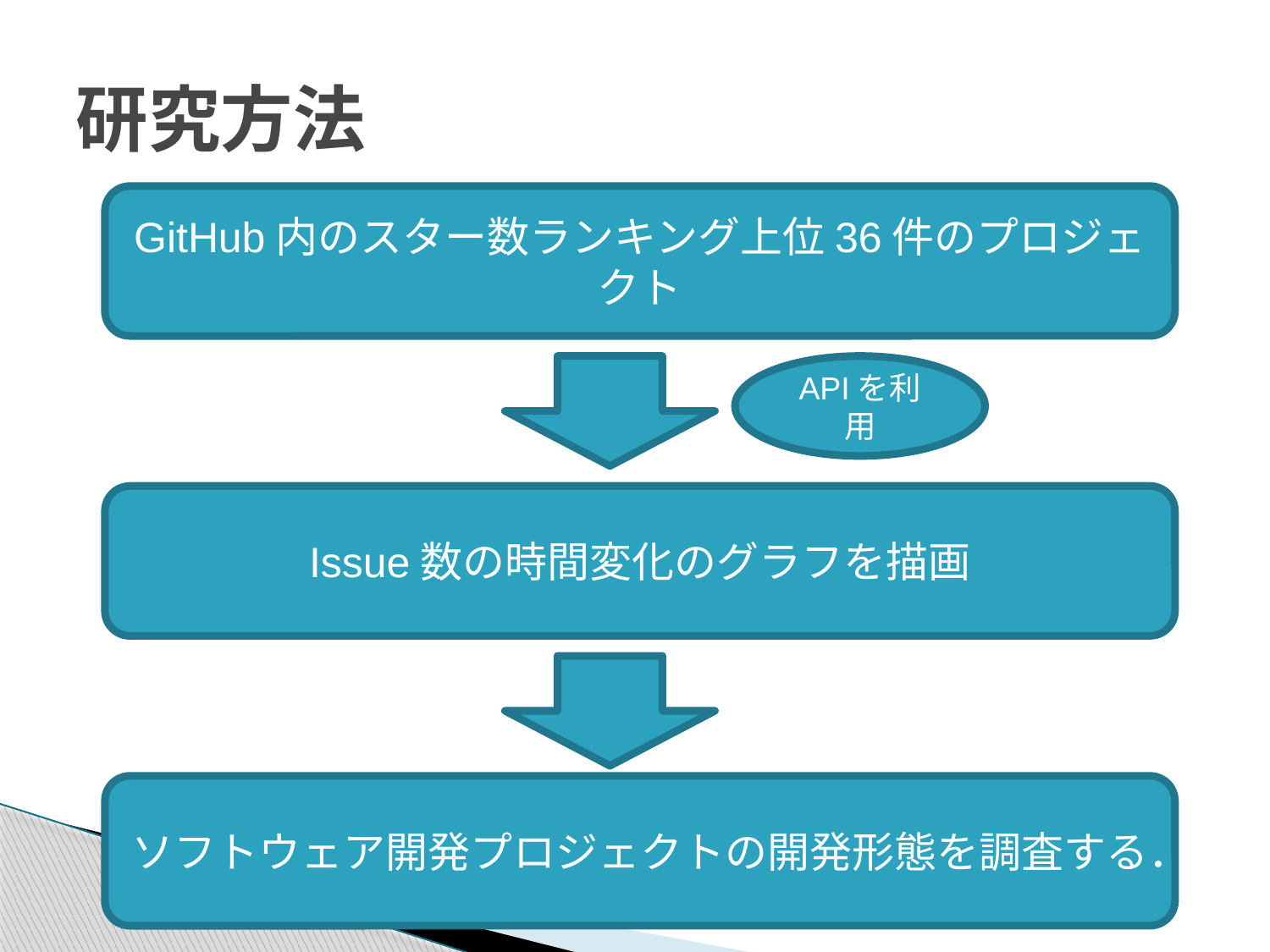

# 研究方法
GitHub内のスター数ランキング上位36件のプロジェクト

APIを利用
Issue数の時間変化のグラフを描画

ソフトウェア開発プロジェクトの開発形態を調査する．